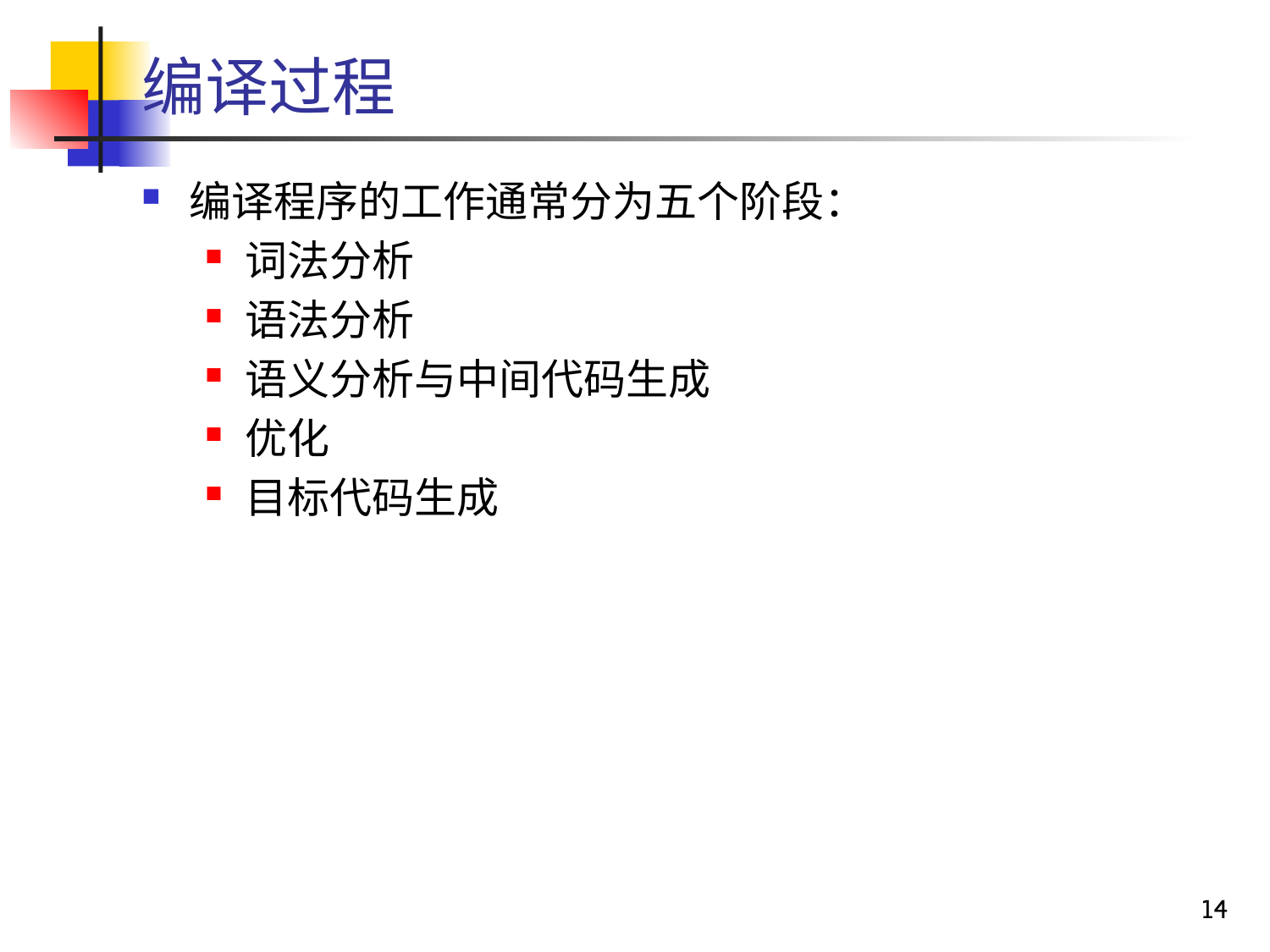

# 编译过程
编译程序的工作通常分为五个阶段：
词法分析
语法分析
语义分析与中间代码生成
优化
目标代码生成

14